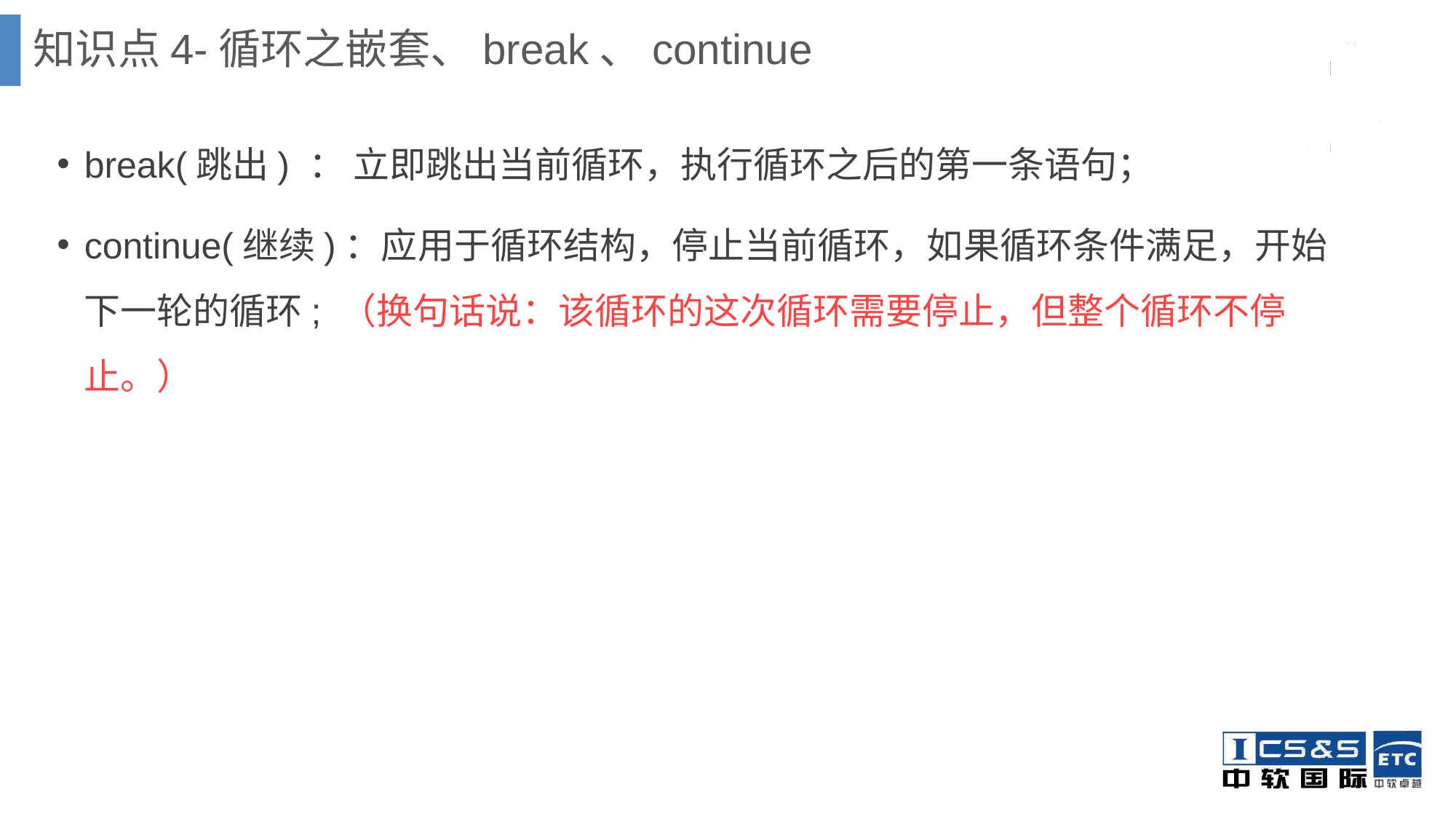

知识点4-循环之嵌套、break、continue
break(跳出) ： 立即跳出当前循环，执行循环之后的第一条语句；
continue(继续)：应用于循环结构，停止当前循环，如果循环条件满足，开始下一轮的循环; （换句话说：该循环的这次循环需要停止，但整个循环不停止。）